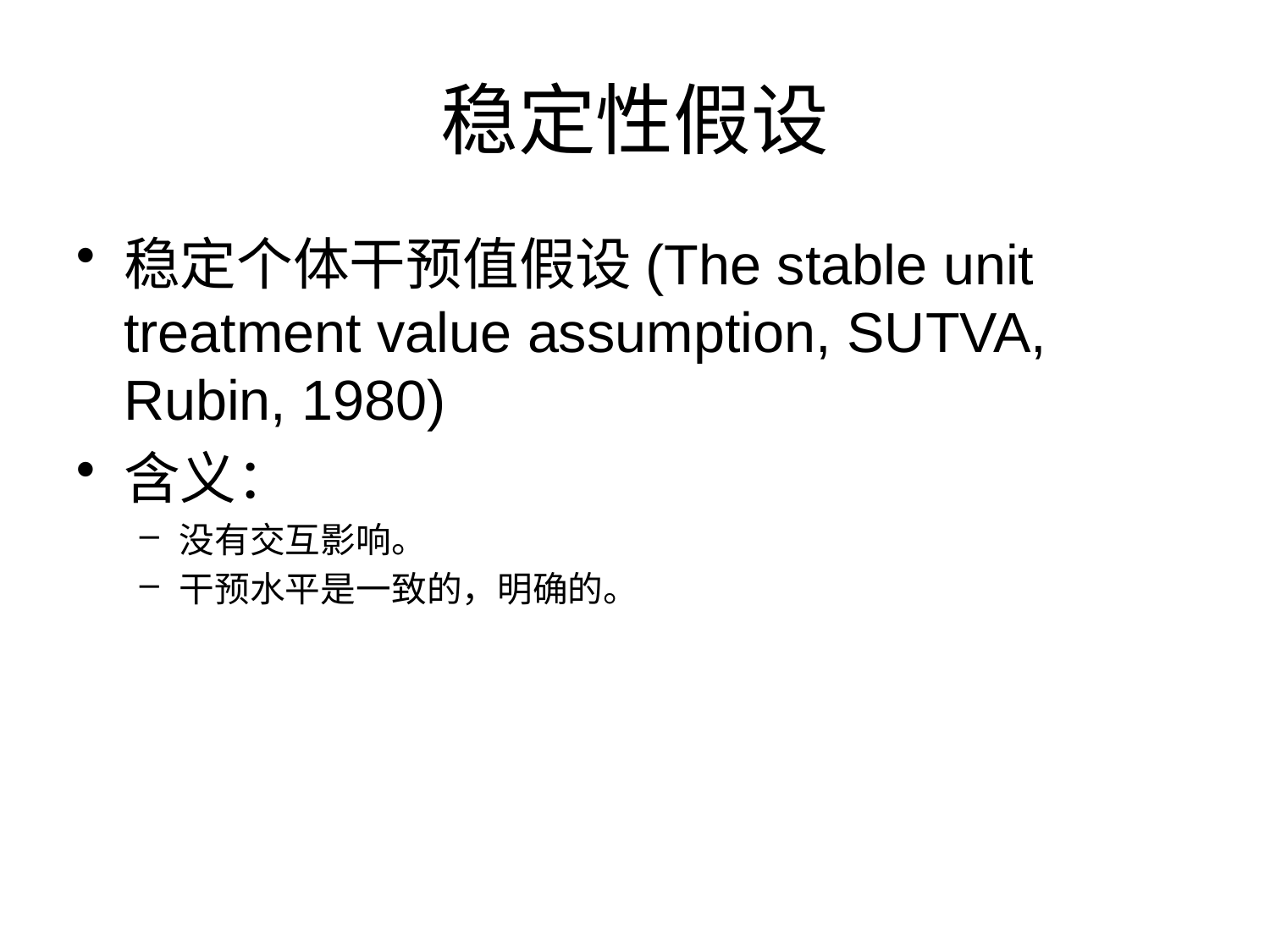

# 稳定性假设
稳定个体干预值假设(The stable unit treatment value assumption, SUTVA, Rubin, 1980)
含义：
没有交互影响。
干预水平是一致的，明确的。